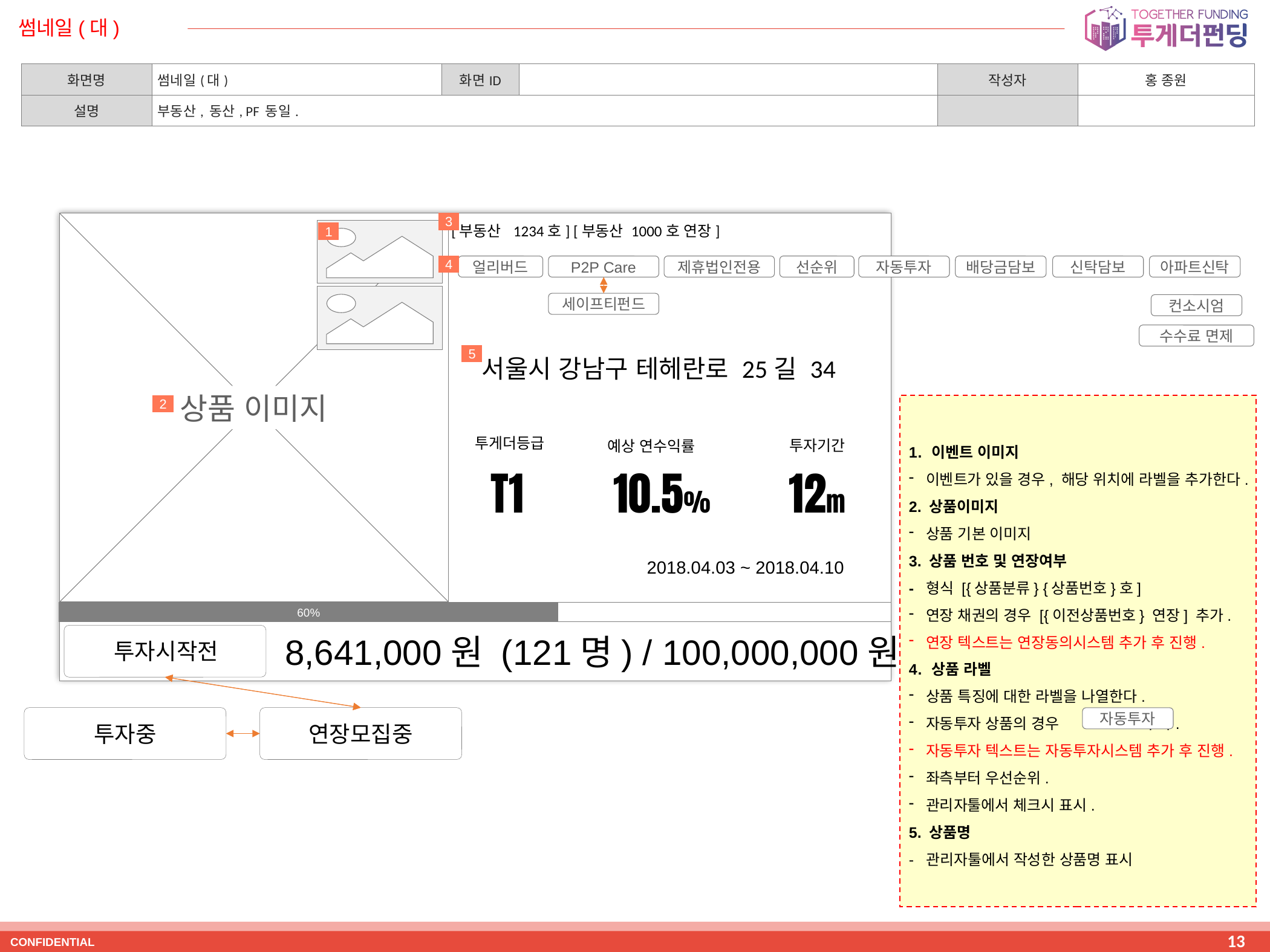

# 썸네일(대)
| 화면명 | 썸네일(대) | 화면ID |  | 작성자 | 홍 종원 |
| --- | --- | --- | --- | --- | --- |
| 설명 | 부동산, 동산, PF 동일. |  |  |  |  |
3

상품 이미지
[부동산  1234호] [부동산 1000호 연장]
1

4

얼리버드
P2P Care
제휴법인전용
선순위
자동투자
배당금담보
신탁담보
아파트신탁

세이프티펀드
컨소시엄
수수료 면제
5

서울시 강남구 테헤란로 25길 34
2

이벤트 이미지
이벤트가 있을 경우, 해당 위치에 라벨을 추가한다.
2. 상품이미지
상품 기본 이미지
3. 상품 번호 및 연장여부
-  형식 [{상품분류} {상품번호}호]
연장 채권의 경우 [{이전상품번호} 연장] 추가.
연장 텍스트는 연장동의시스템 추가 후 진행.
상품 라벨
상품 특징에 대한 라벨을 나열한다.
자동투자 상품의 경우                    추가.
자동투자 텍스트는 자동투자시스템 추가 후 진행.
좌측부터 우선순위.
관리자툴에서 체크시 표시.
5. 상품명
-  관리자툴에서 작성한 상품명 표시
투게더등급
투자기간
예상 연수익률
T1
10.5%
12m
2018.04.03 ~ 2018.04.10
60%

8,641,000원 (121명) / 100,000,000원
투자시작전
투자중
연장모집중
자동투자
13